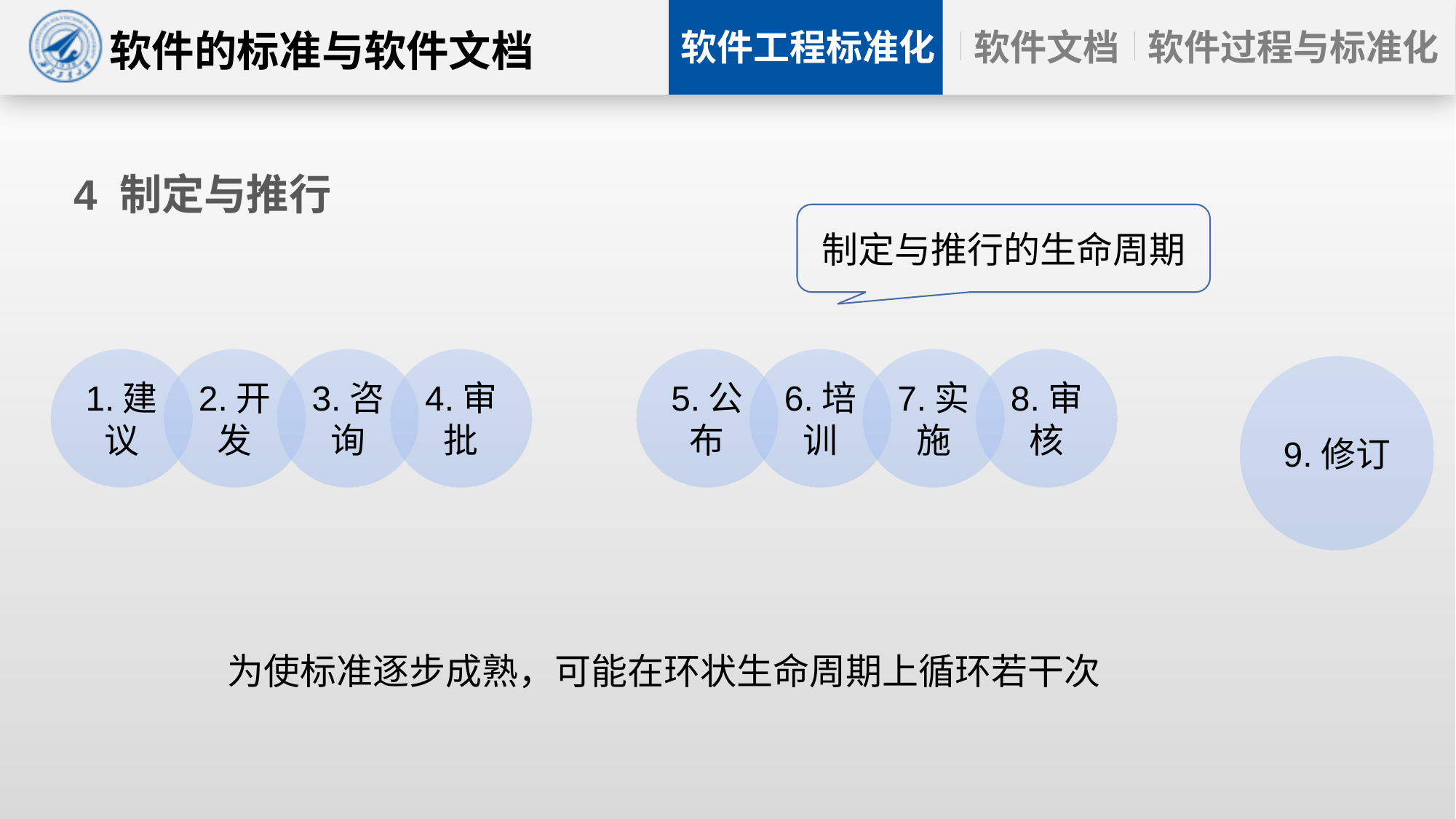

# 4 制定与推行
制定与推行的生命周期
1.建议
2.开发
3.咨询
4.审批
5.公布
6.培训
7.实施
8.审核
9.修订
为使标准逐步成熟，可能在环状生命周期上循环若干次